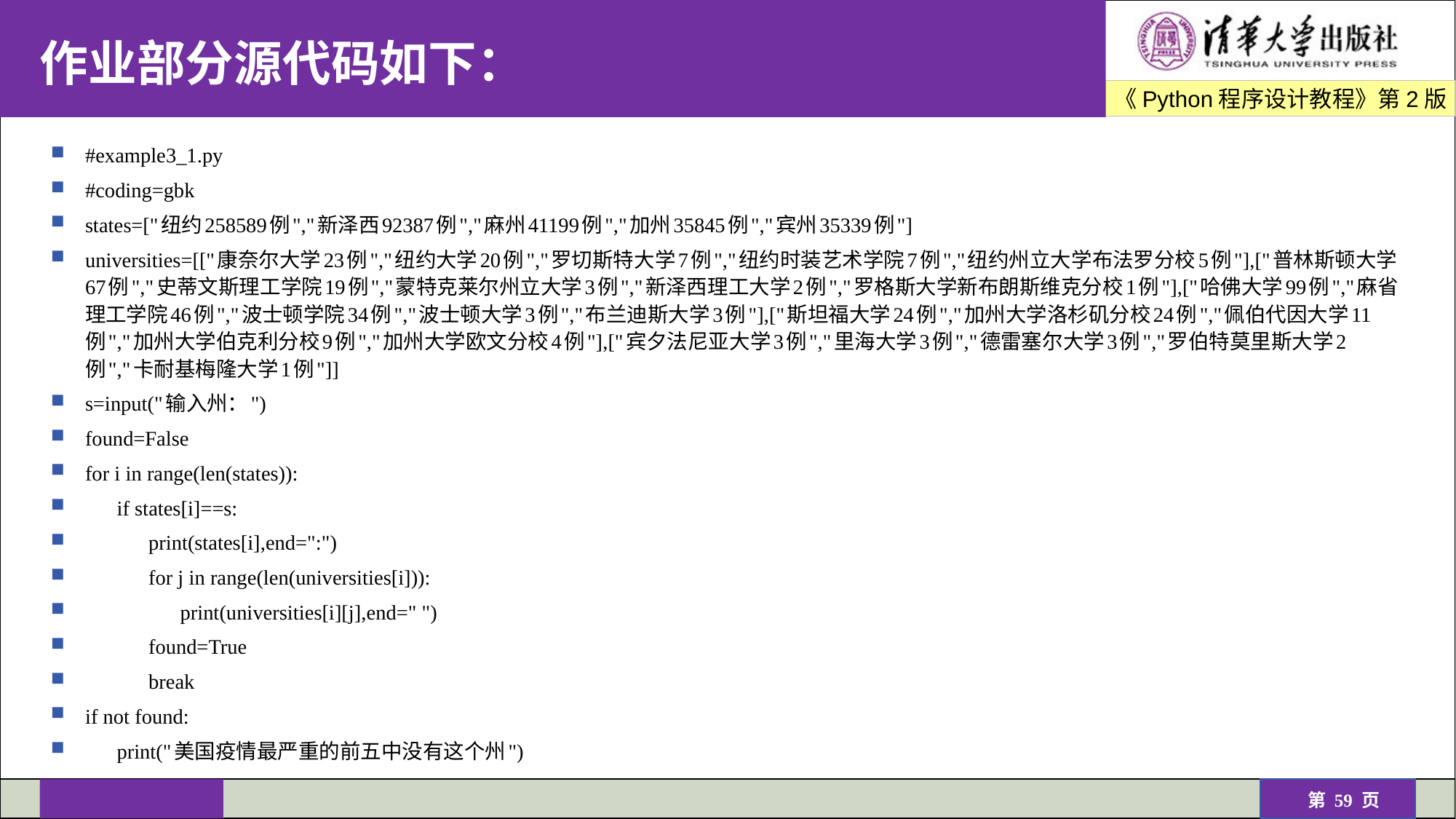

# 作业部分源代码如下：
#example3_1.py
#coding=gbk
states=["纽约258589例","新泽西92387例","麻州41199例","加州35845例","宾州35339例"]
universities=[["康奈尔大学23例","纽约大学20例","罗切斯特大学7例","纽约时装艺术学院7例","纽约州立大学布法罗分校5例"],["普林斯顿大学67例","史蒂文斯理工学院19例","蒙特克莱尔州立大学3例","新泽西理工大学2例","罗格斯大学新布朗斯维克分校1例"],["哈佛大学99例","麻省理工学院46例","波士顿学院34例","波士顿大学3例","布兰迪斯大学3例"],["斯坦福大学24例","加州大学洛杉矶分校24例","佩伯代因大学11例","加州大学伯克利分校9例","加州大学欧文分校4例"],["宾夕法尼亚大学3例","里海大学3例","德雷塞尔大学3例","罗伯特莫里斯大学2例","卡耐基梅隆大学1例"]]
s=input("输入州：")
found=False
for i in range(len(states)):
      if states[i]==s:
            print(states[i],end=":")
            for j in range(len(universities[i])):
                  print(universities[i][j],end=" ")
            found=True
            break
if not found:
      print("美国疫情最严重的前五中没有这个州")